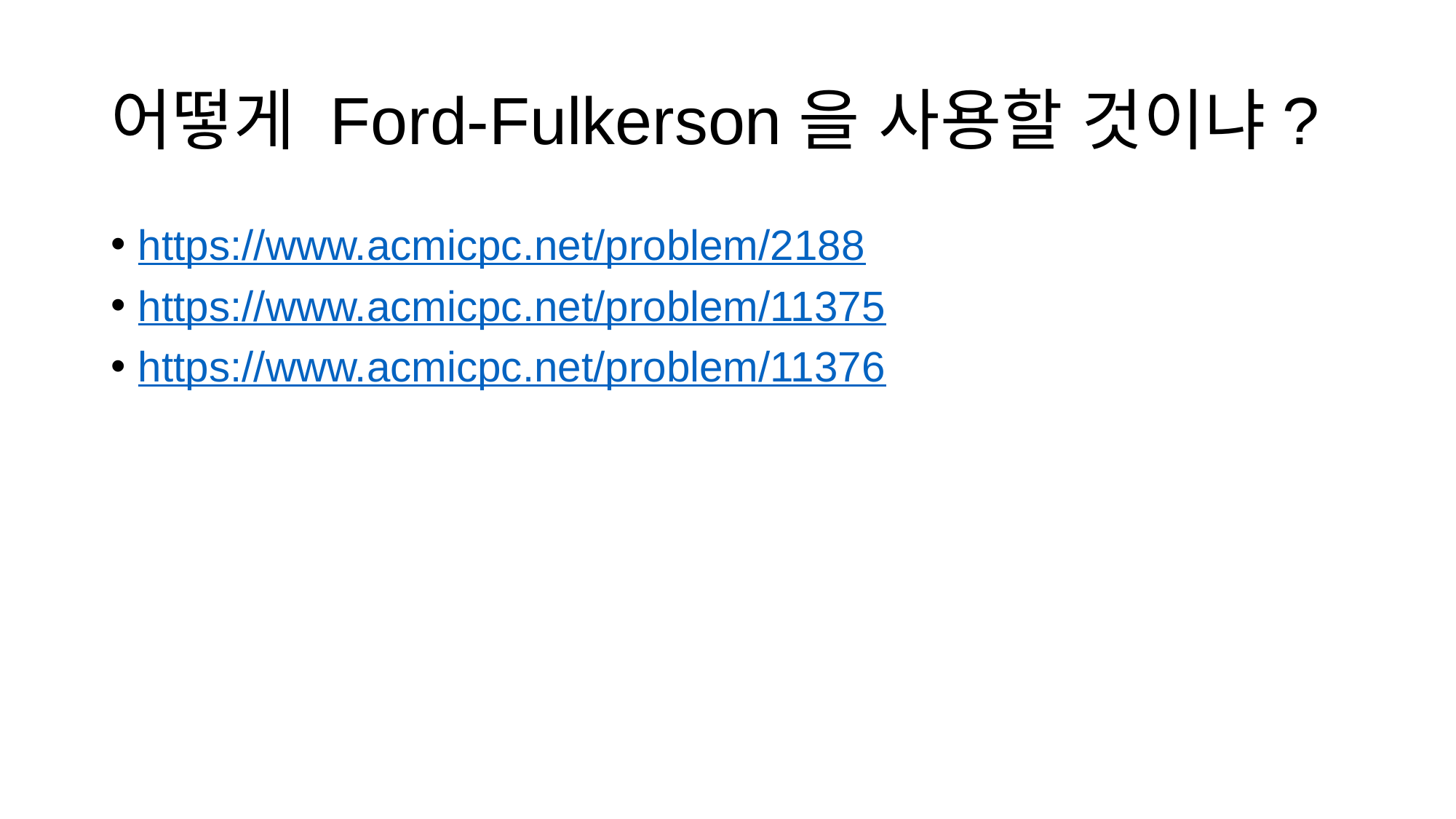

# 어떻게 Ford-Fulkerson을 사용할 것이냐?
https://www.acmicpc.net/problem/2188
https://www.acmicpc.net/problem/11375
https://www.acmicpc.net/problem/11376